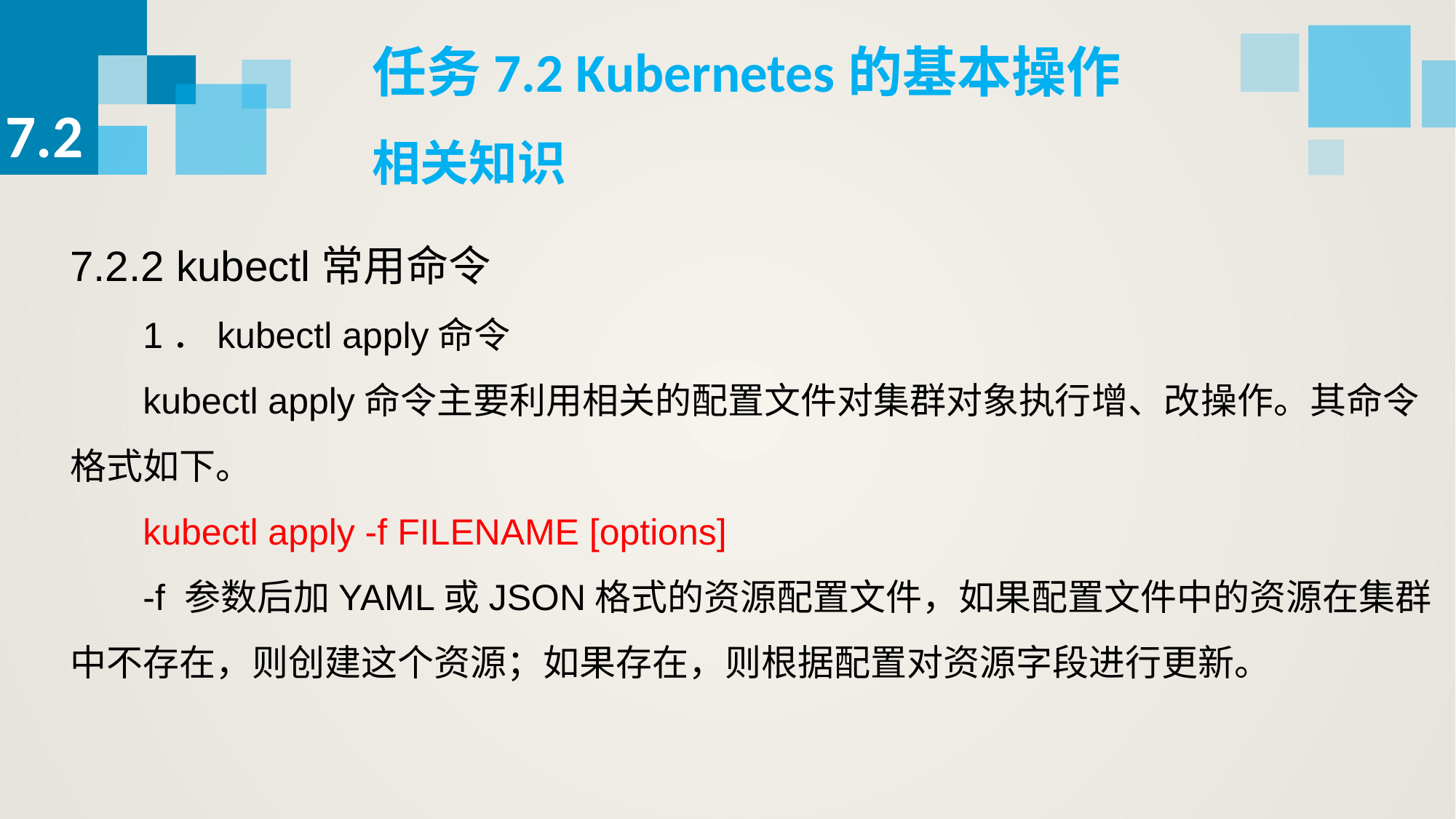

任务7.2 Kubernetes的基本操作
7.2
相关知识
7.2.2 kubectl常用命令
1．kubectl apply命令
kubectl apply命令主要利用相关的配置文件对集群对象执行增、改操作。其命令格式如下。
kubectl apply -f FILENAME [options]
-f 参数后加YAML或JSON格式的资源配置文件，如果配置文件中的资源在集群中不存在，则创建这个资源；如果存在，则根据配置对资源字段进行更新。